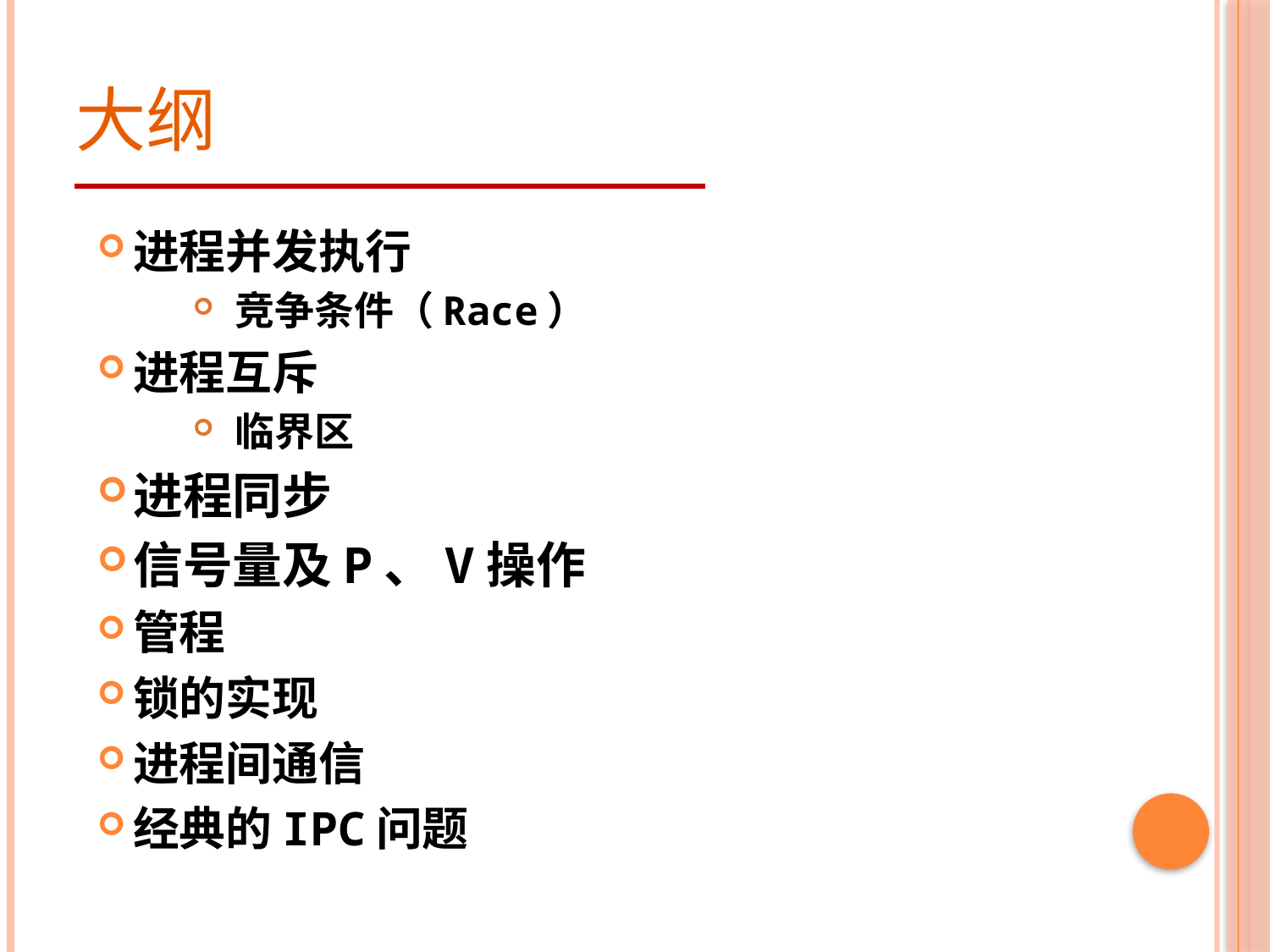

# 大纲
进程并发执行
 竞争条件（Race）
进程互斥
 临界区
进程同步
信号量及P、V操作
管程
锁的实现
进程间通信
经典的IPC问题